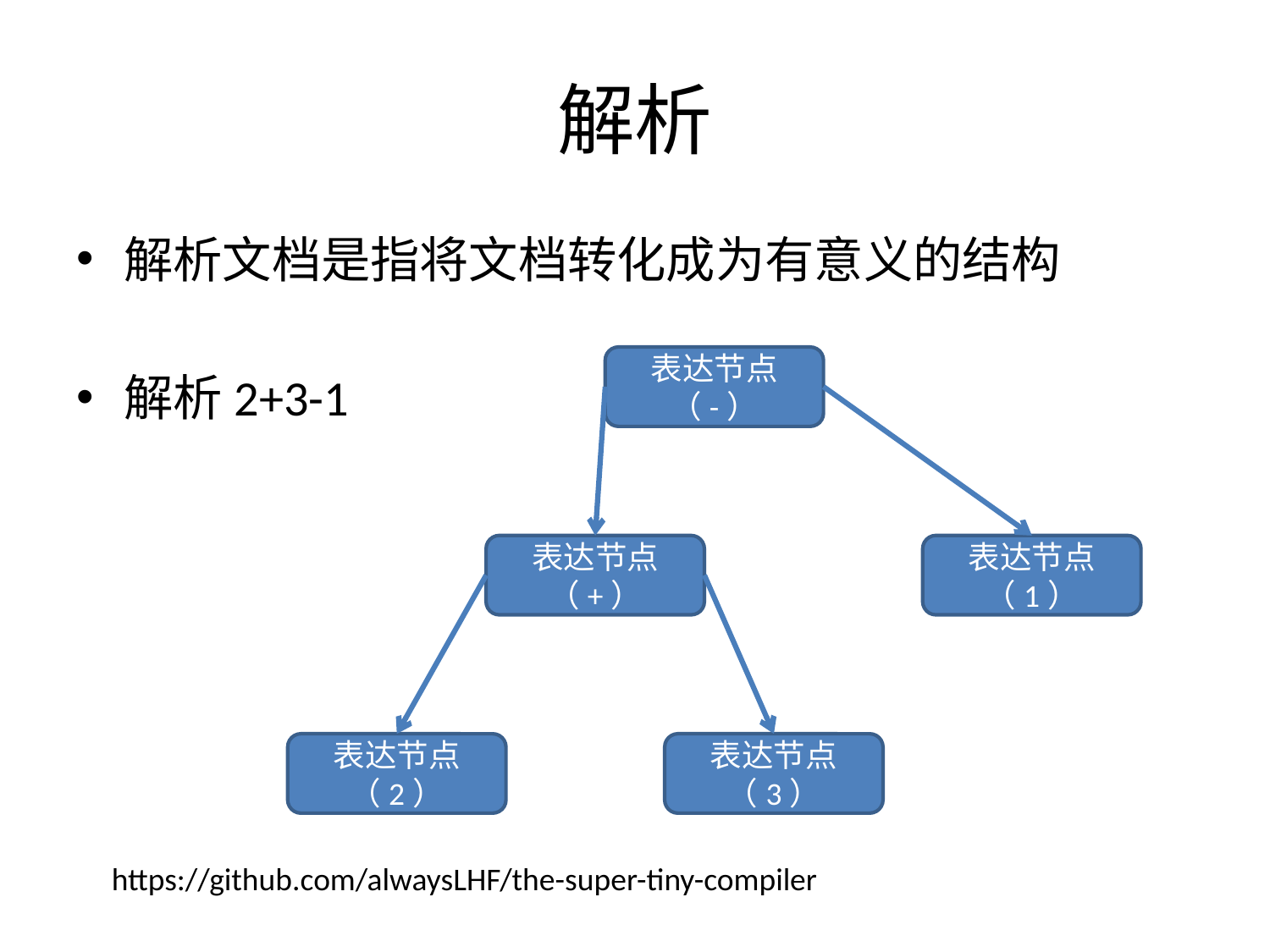

# 解析
解析文档是指将文档转化成为有意义的结构

解析2+3-1
表达节点（-）
表达节点（+）
表达节点（1）
表达节点（2）
表达节点（3）
https://github.com/alwaysLHF/the-super-tiny-compiler